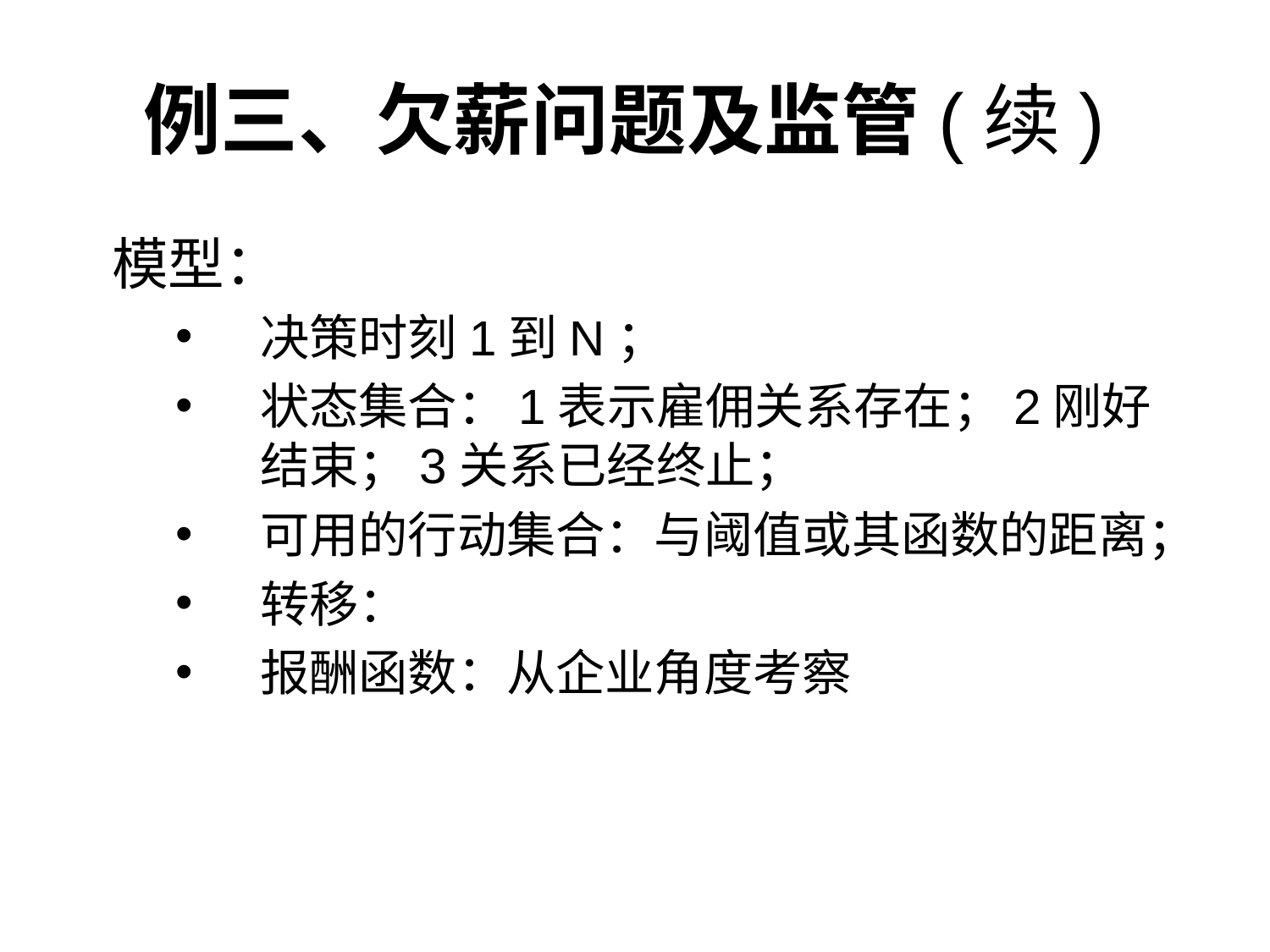

# 例三、欠薪问题及监管(续)
模型：
决策时刻1到N；
状态集合：1表示雇佣关系存在；2刚好结束；3关系已经终止；
可用的行动集合：与阈值或其函数的距离；
转移：
报酬函数：从企业角度考察